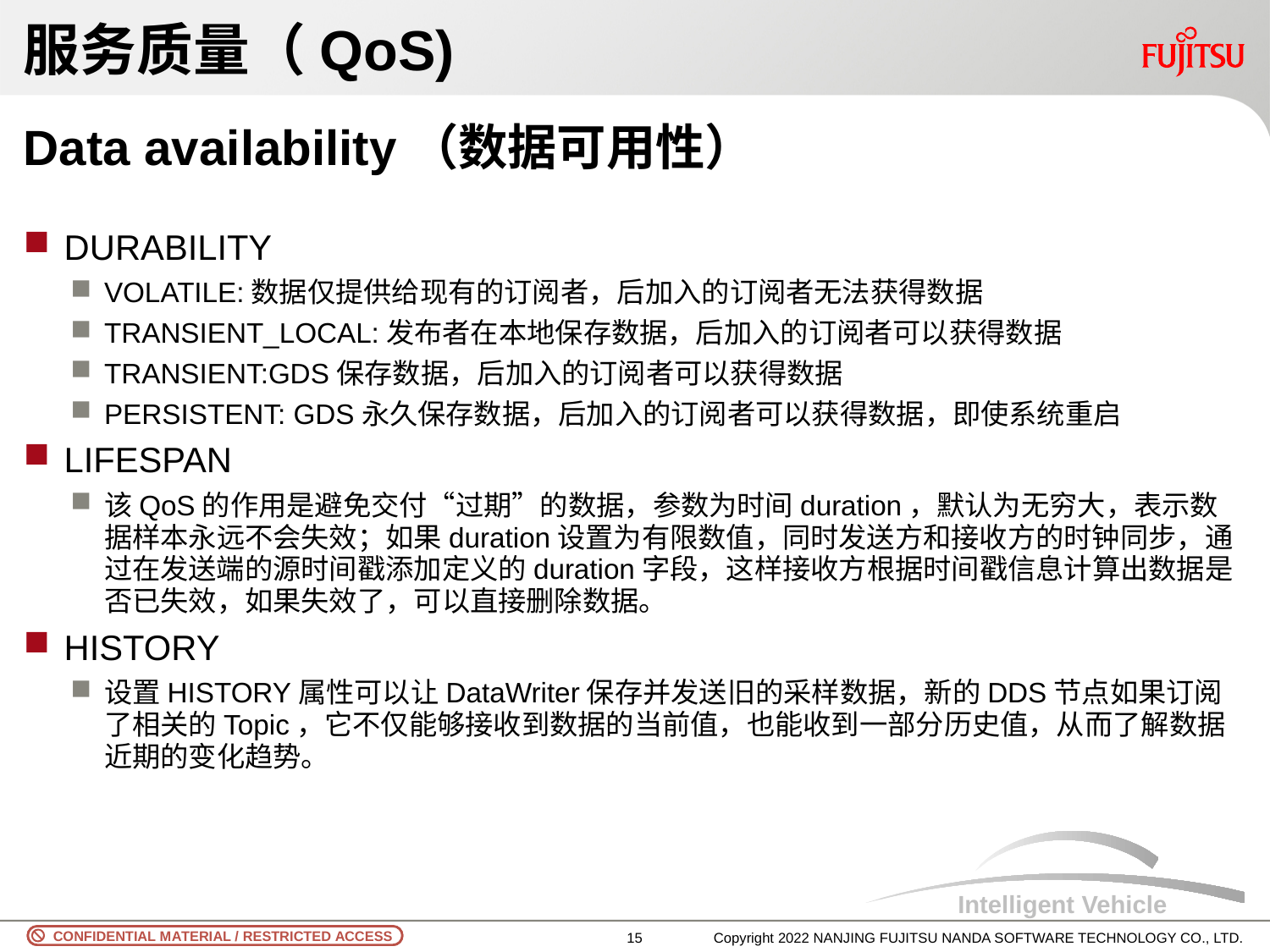

# 服务质量（QoS)
Data availability（数据可用性）
DURABILITY
VOLATILE:数据仅提供给现有的订阅者，后加入的订阅者无法获得数据
TRANSIENT_LOCAL:发布者在本地保存数据，后加入的订阅者可以获得数据
TRANSIENT:GDS保存数据，后加入的订阅者可以获得数据
PERSISTENT: GDS永久保存数据，后加入的订阅者可以获得数据，即使系统重启
LIFESPAN
该QoS的作用是避免交付“过期”的数据，参数为时间duration，默认为无穷大，表示数据样本永远不会失效；如果duration设置为有限数值，同时发送方和接收方的时钟同步，通过在发送端的源时间戳添加定义的duration字段，这样接收方根据时间戳信息计算出数据是否已失效，如果失效了，可以直接删除数据。
HISTORY
设置HISTORY属性可以让DataWriter保存并发送旧的采样数据，新的DDS节点如果订阅了相关的Topic，它不仅能够接收到数据的当前值，也能收到一部分历史值，从而了解数据近期的变化趋势。

15
Copyright 2022 NANJING FUJITSU NANDA SOFTWARE TECHNOLOGY CO., LTD.